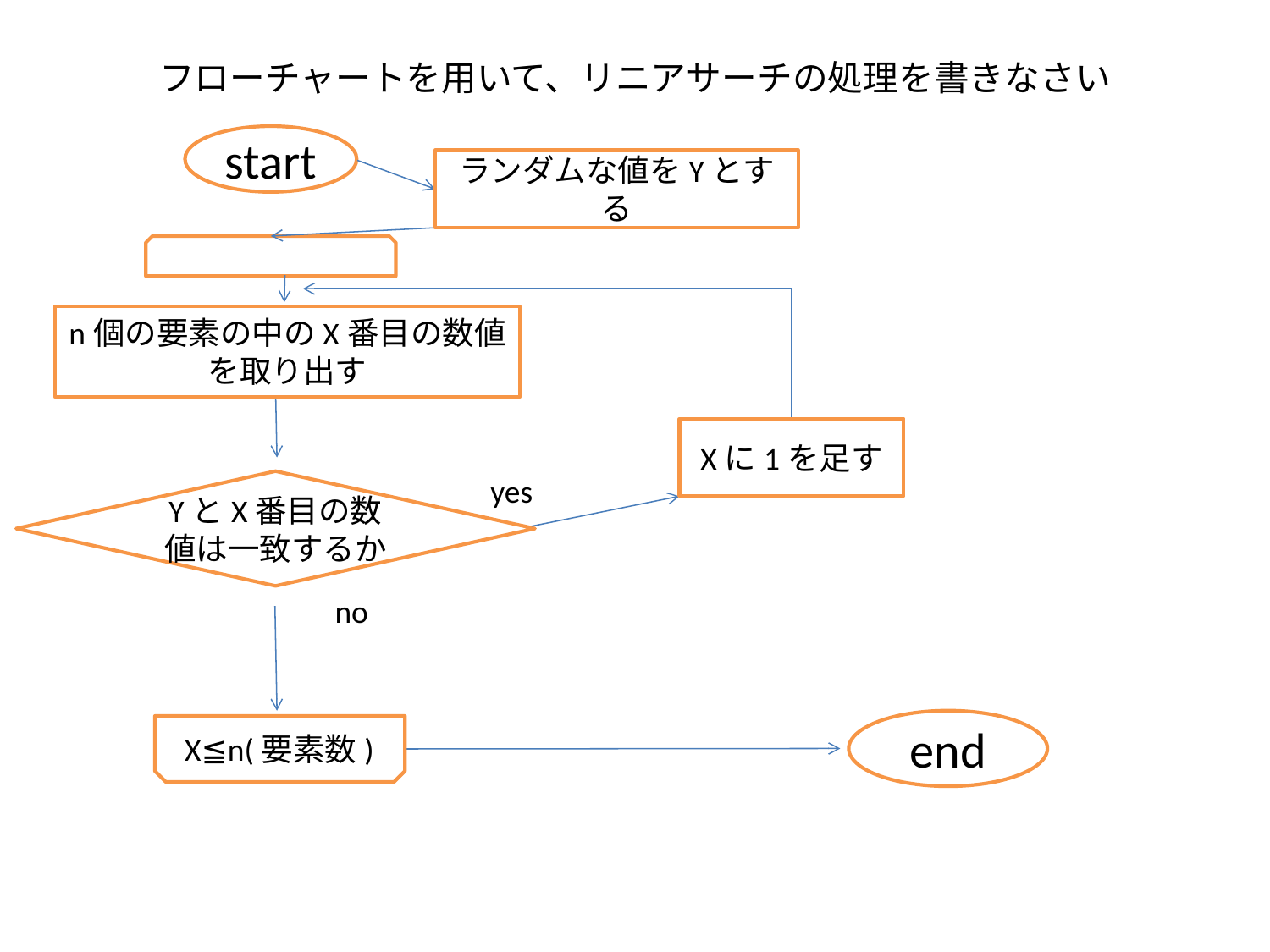

# フローチャートを用いて、リニアサーチの処理を書きなさい
start
ランダムな値をYとする

n個の要素の中のX番目の数値を取り出す
Xに1を足す
yes
YとX番目の数値は一致するか
no
end
X≦n(要素数)